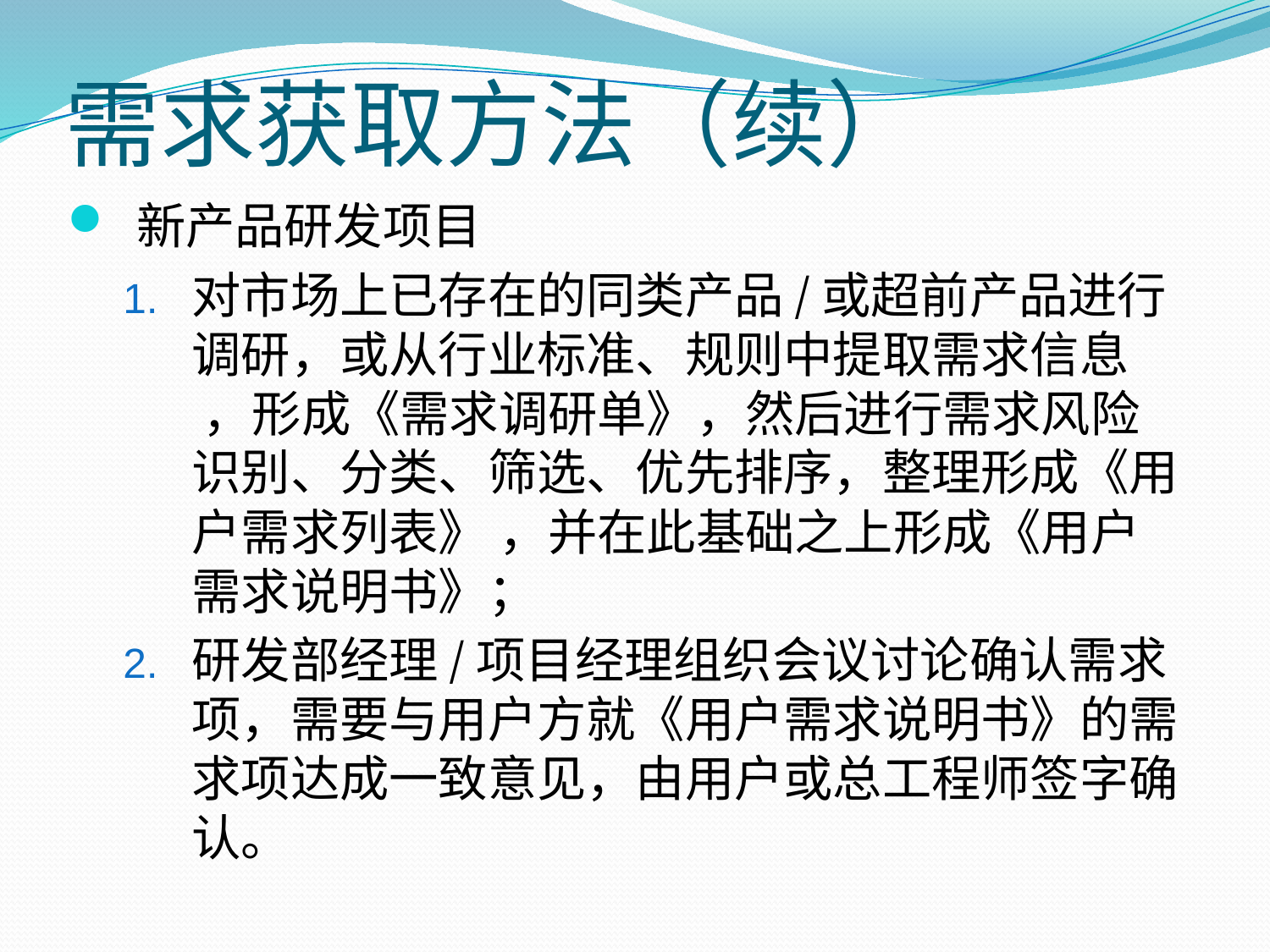

需求获取方法（续）
新产品研发项目
对市场上已存在的同类产品/或超前产品进行调研，或从行业标准、规则中提取需求信息 ，形成《需求调研单》，然后进行需求风险识别、分类、筛选、优先排序，整理形成《用户需求列表》 ，并在此基础之上形成《用户需求说明书》；
研发部经理/项目经理组织会议讨论确认需求项，需要与用户方就《用户需求说明书》的需求项达成一致意见，由用户或总工程师签字确认。